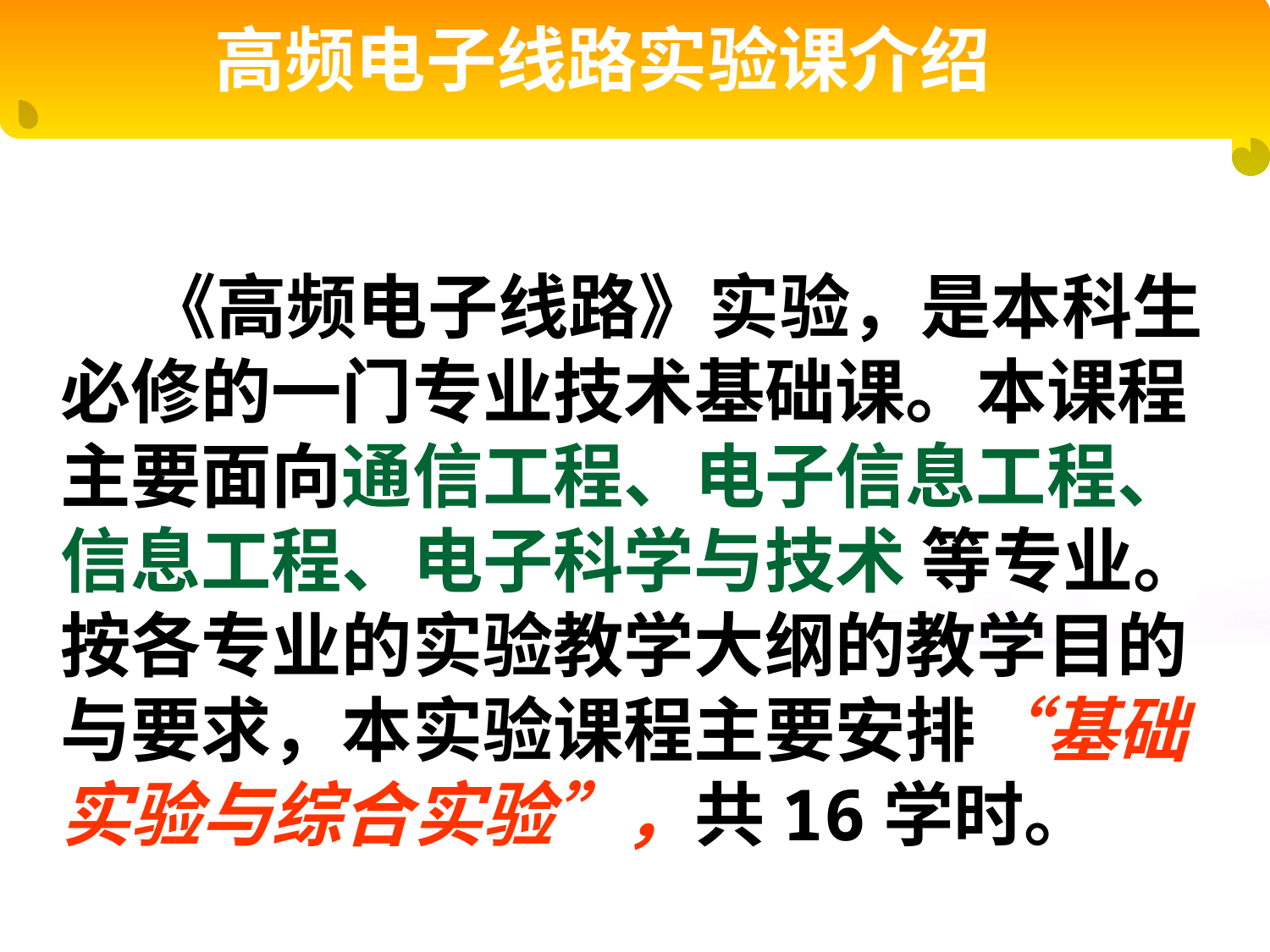

高频电子线路实验课介绍

          《高频电子线路》实验，是本科生必修的一门专业技术基础课。本课程主要面向通信工程、电子信息工程、信息工程、电子科学与技术 等专业。按各专业的实验教学大纲的教学目的与要求，本实验课程主要安排“基础实验与综合实验”，共16学时。